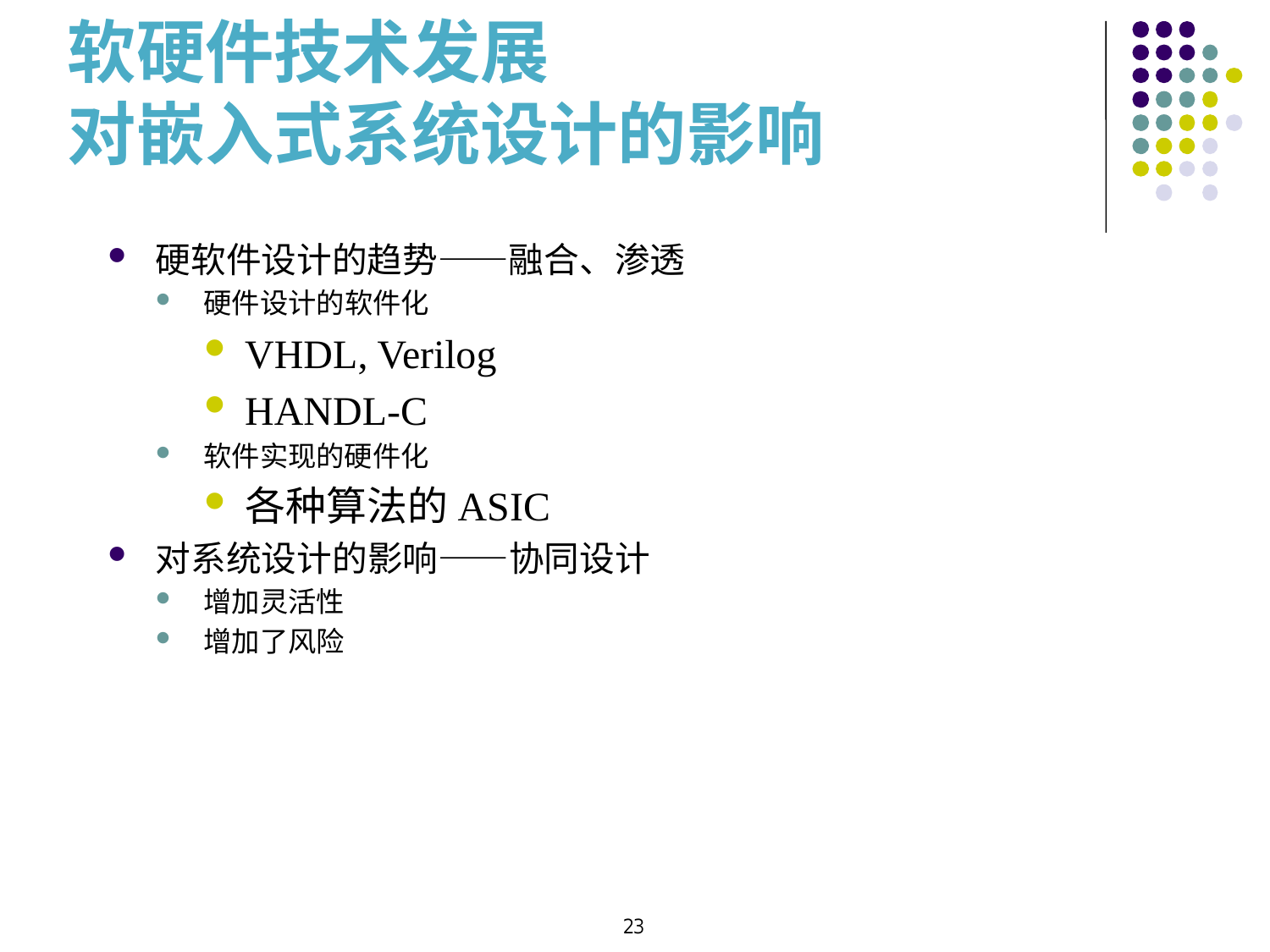

# 软硬件技术发展 对嵌入式系统设计的影响
硬软件设计的趋势——融合、渗透
硬件设计的软件化
VHDL, Verilog
HANDL-C
软件实现的硬件化
各种算法的ASIC
对系统设计的影响——协同设计
增加灵活性
增加了风险
23